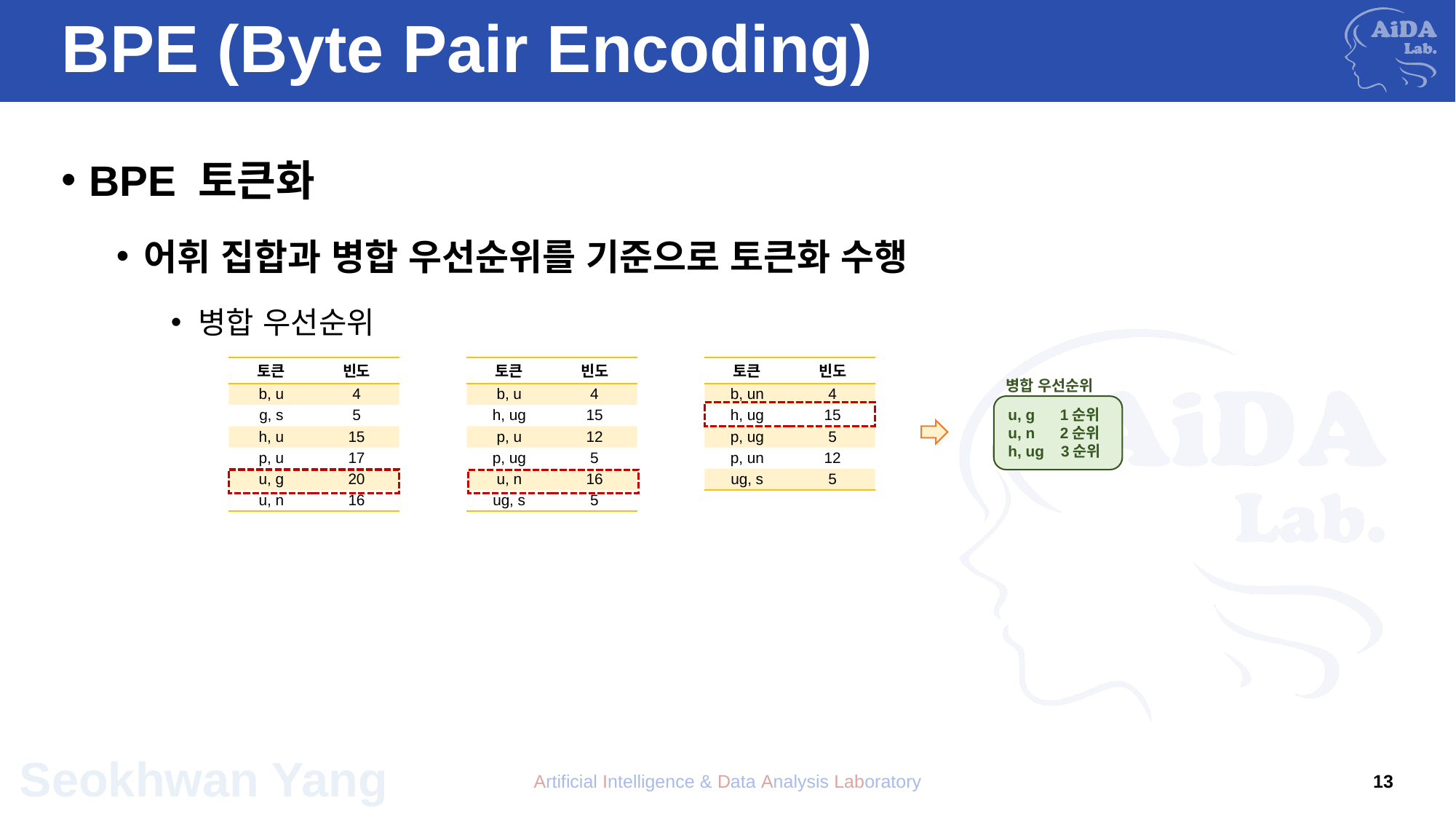

# BPE (Byte Pair Encoding)
BPE 토큰화
어휘 집합과 병합 우선순위를 기준으로 토큰화 수행
병합 우선순위
| 토큰 | 빈도 |
| --- | --- |
| b, u | 4 |
| g, s | 5 |
| h, u | 15 |
| p, u | 17 |
| u, g | 20 |
| u, n | 16 |
| 토큰 | 빈도 |
| --- | --- |
| b, u | 4 |
| h, ug | 15 |
| p, u | 12 |
| p, ug | 5 |
| u, n | 16 |
| ug, s | 5 |
| 토큰 | 빈도 |
| --- | --- |
| b, un | 4 |
| h, ug | 15 |
| p, ug | 5 |
| p, un | 12 |
| ug, s | 5 |
병합 우선순위
u, g      1순위
u, n      2순위
h, ug    3순위

Artificial Intelligence & Data Analysis Laboratory
13